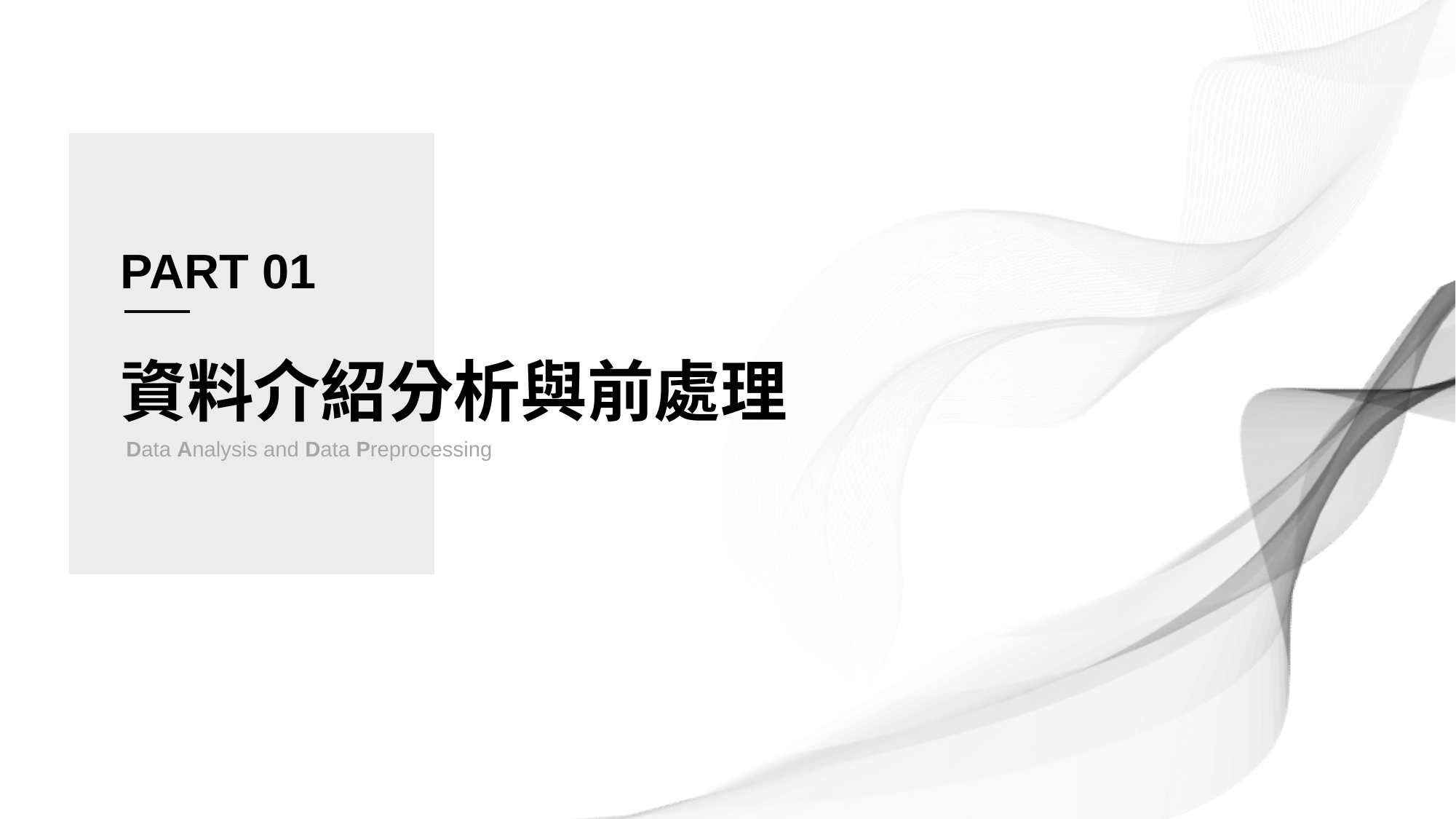

PART 01
資料介紹分析與前處理

Data Analysis and Data Preprocessing